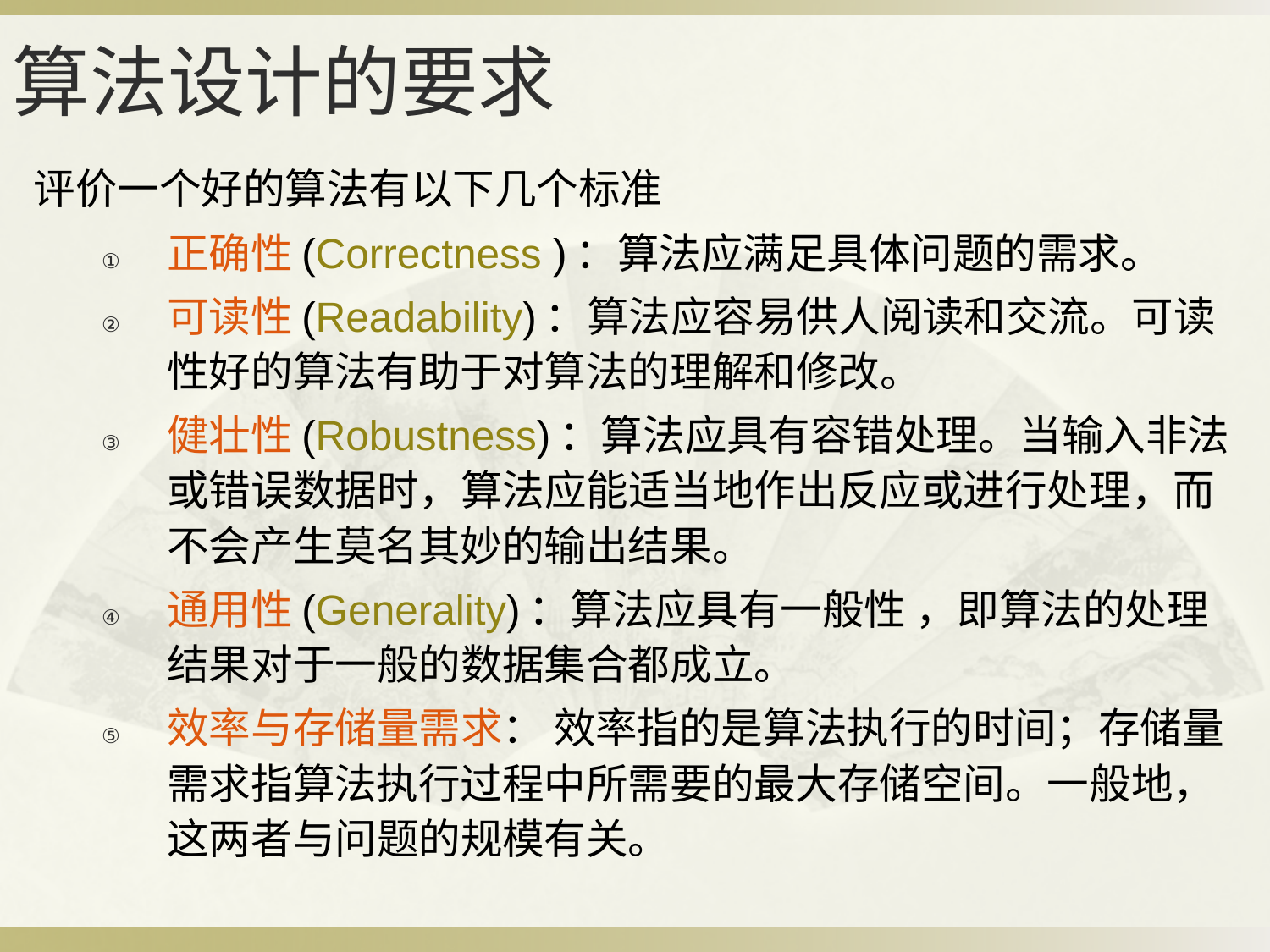

算法设计的要求
# 评价一个好的算法有以下几个标准
正确性(Correctness )：算法应满足具体问题的需求。
可读性(Readability)：算法应容易供人阅读和交流。可读性好的算法有助于对算法的理解和修改。
健壮性(Robustness)：算法应具有容错处理。当输入非法或错误数据时，算法应能适当地作出反应或进行处理，而不会产生莫名其妙的输出结果。
通用性(Generality)：算法应具有一般性 ，即算法的处理结果对于一般的数据集合都成立。
效率与存储量需求： 效率指的是算法执行的时间；存储量需求指算法执行过程中所需要的最大存储空间。一般地，这两者与问题的规模有关。